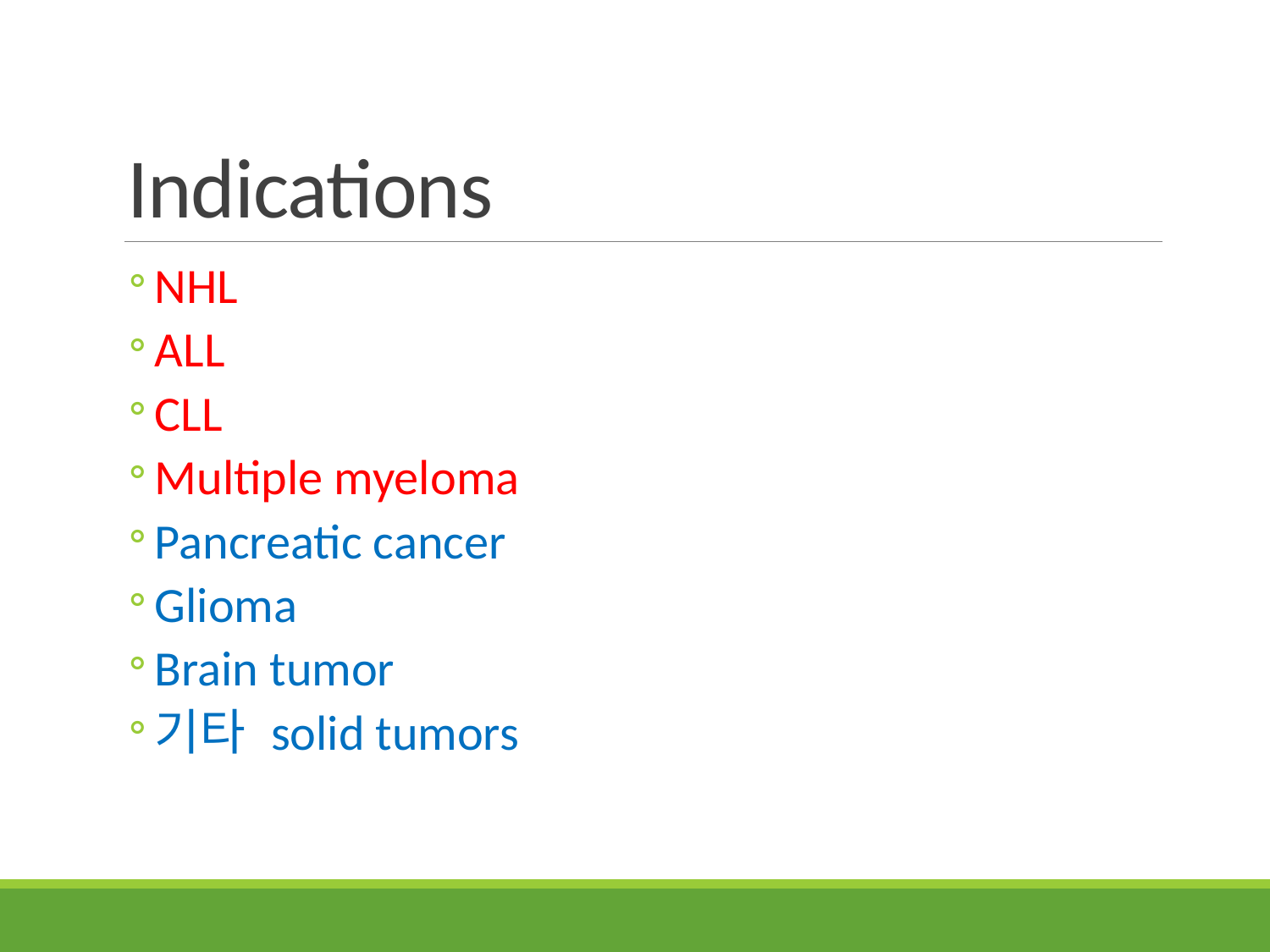

# Indications
NHL
ALL
CLL
Multiple myeloma
Pancreatic cancer
Glioma
Brain tumor
기타 solid tumors